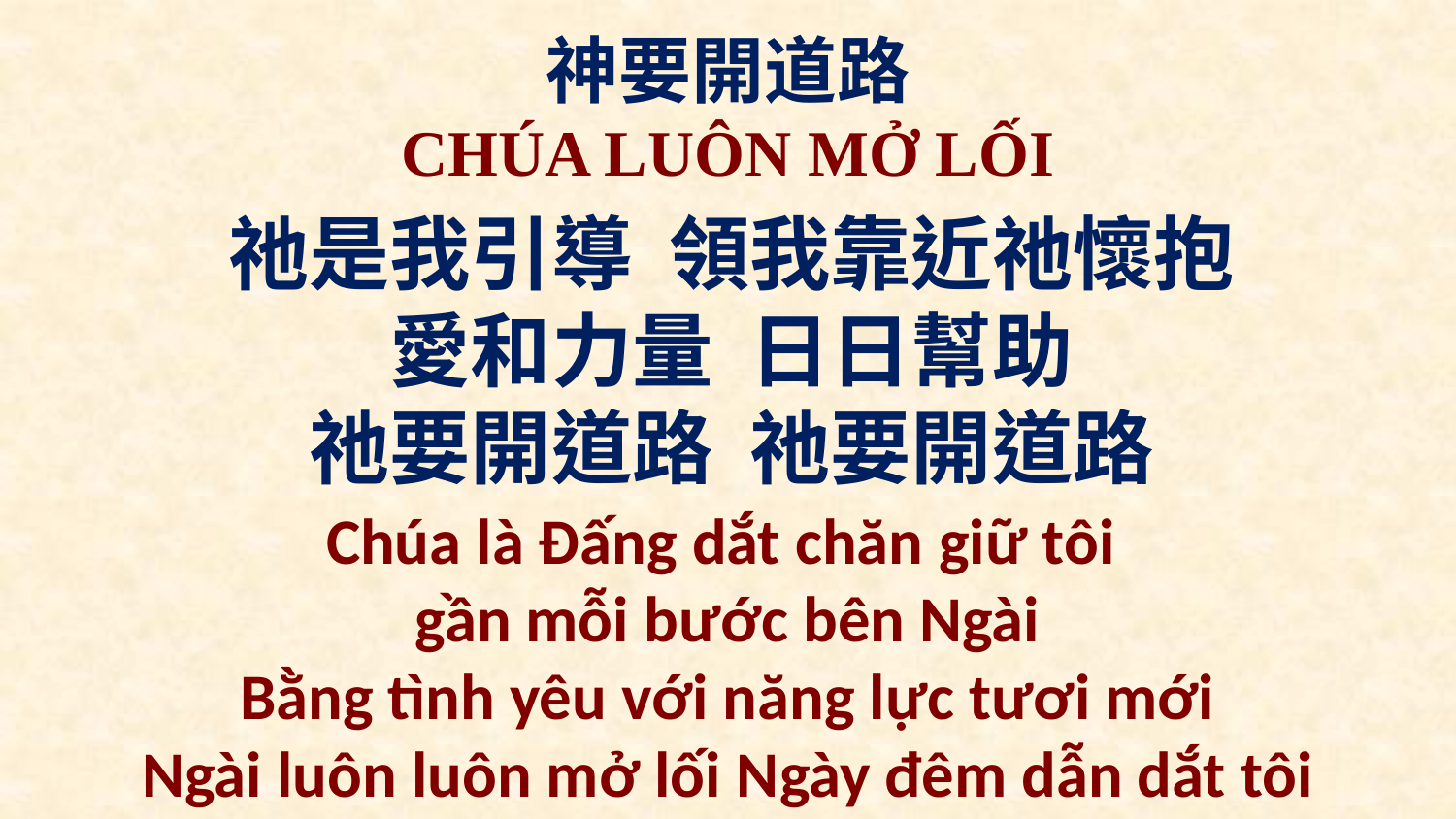

神要開道路
CHÚA LUÔN MỞ LỐI
祂是我引導  領我靠近祂懷抱
愛和力量  日日幫助
祂要開道路  祂要開道路
Chúa là Đấng dắt chăn giữ tôi
gần mỗi bước bên Ngài
Bằng tình yêu với năng lực tươi mới
Ngài luôn luôn mở lối Ngày đêm dẫn dắt tôi